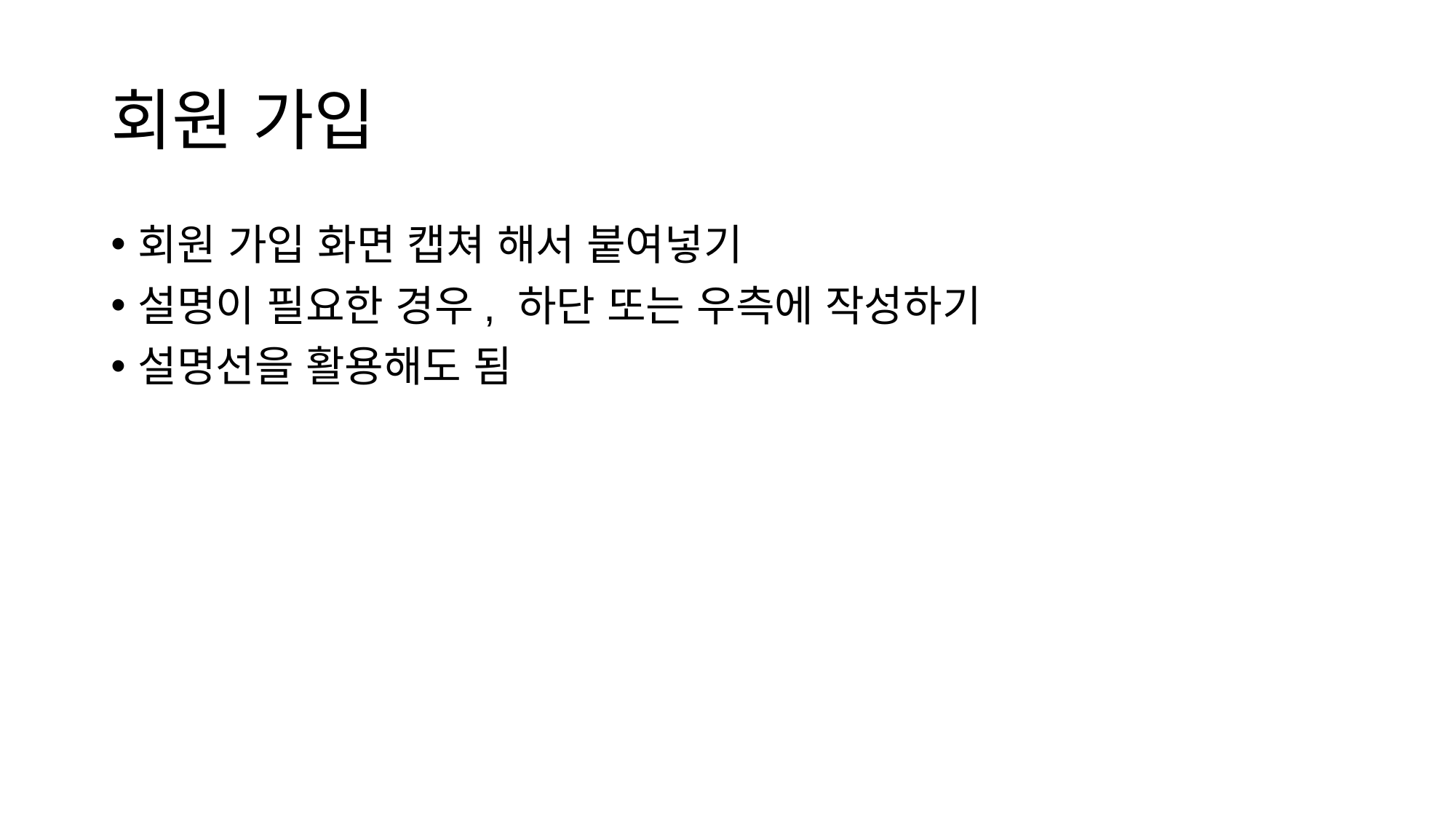

# 회원 가입
회원 가입 화면 캡쳐 해서 붙여넣기
설명이 필요한 경우, 하단 또는 우측에 작성하기
설명선을 활용해도 됨